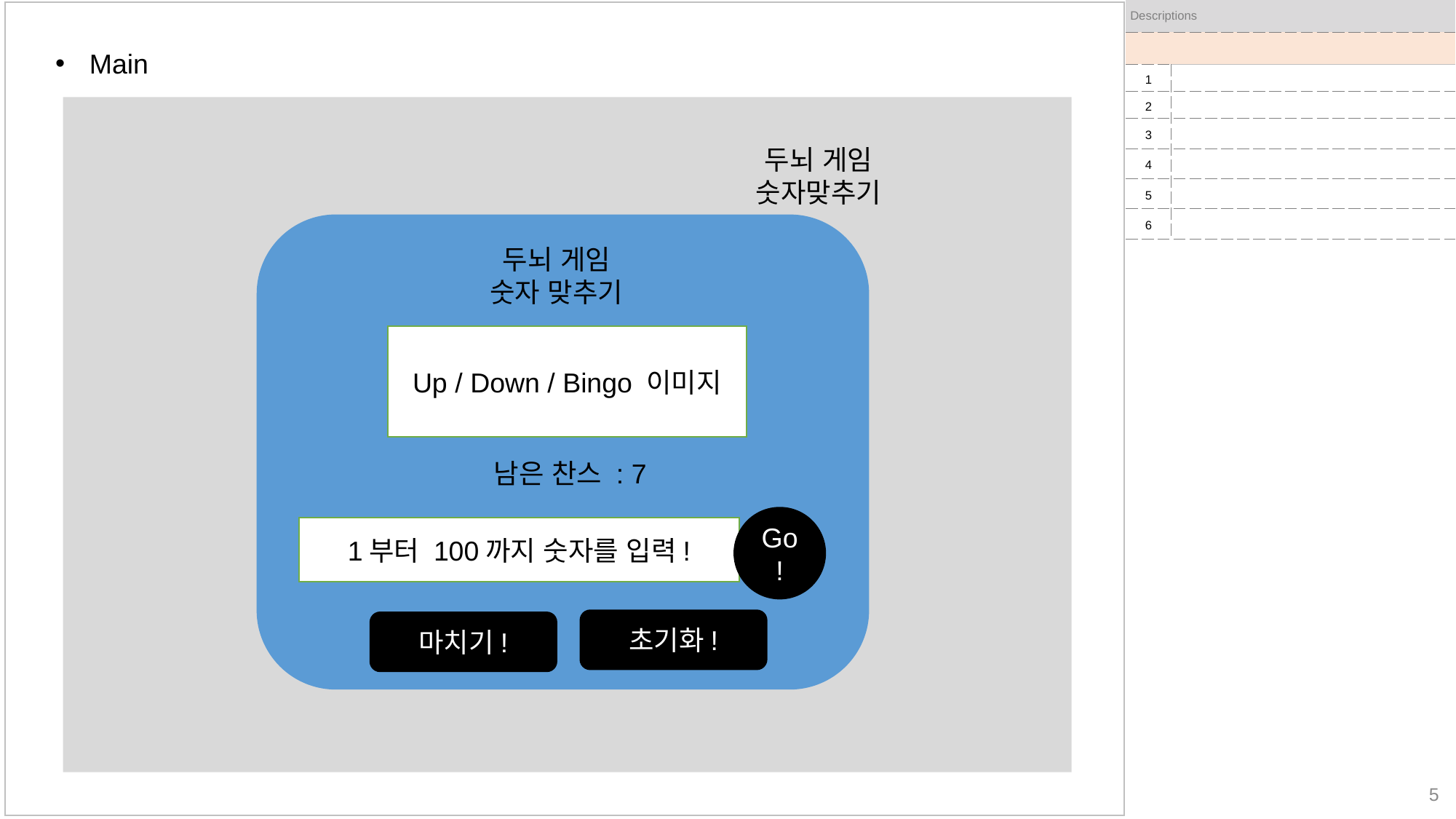

| Descriptions |  |
| --- | --- |
|  |  |
| 1 |  |
| 2 |  |
| 3 |  |
| 4 |  |
| 5 |  |
| 6 |  |
Main

두뇌 게임
숫자맞추기

두뇌 게임
숫자 맞추기
Up / Down / Bingo 이미지
남은 찬스 : 7
Go!
1부터 100까지 숫자를 입력!
초기화!
마치기!
5